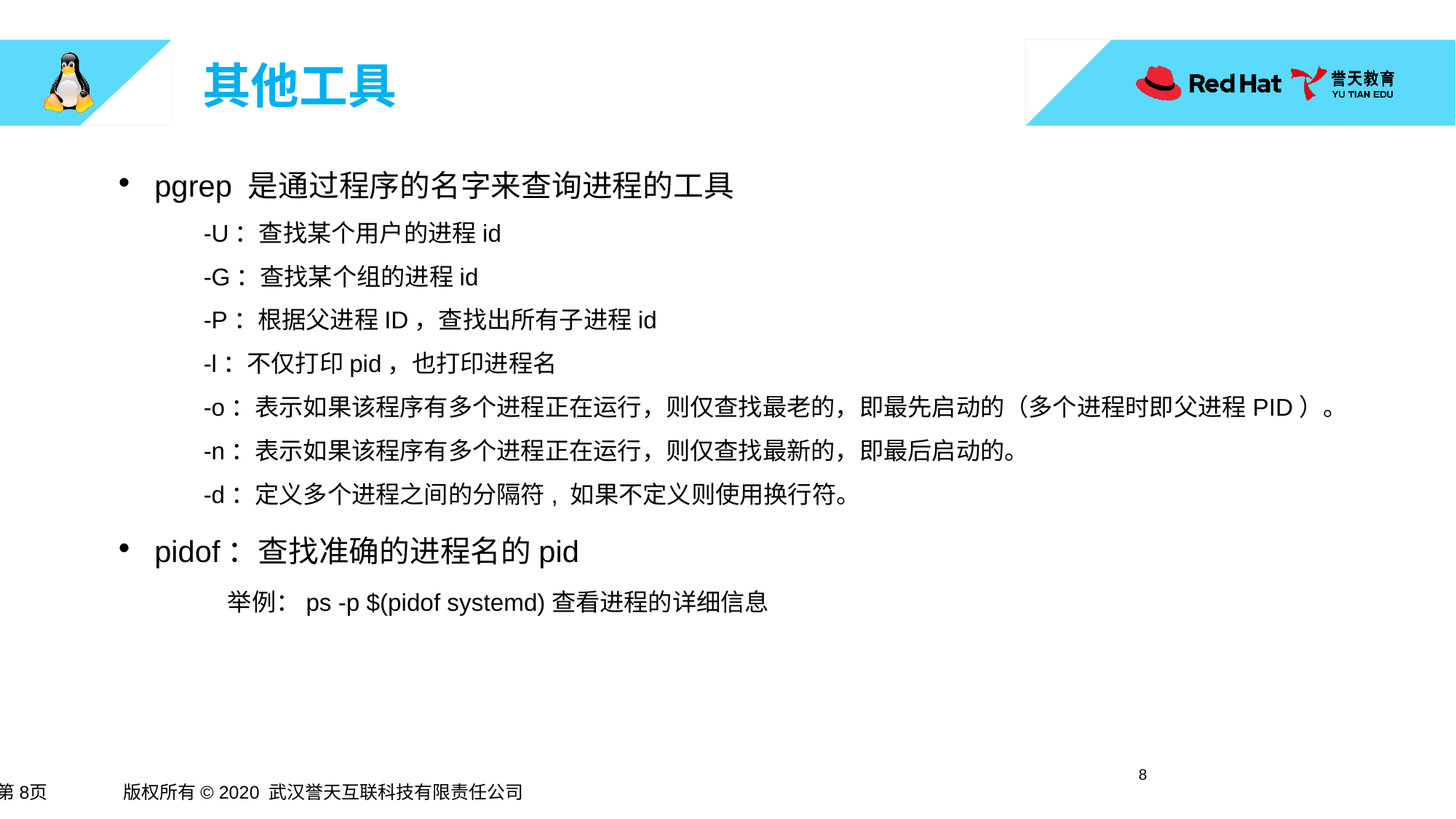

# 其他工具
pgrep 是通过程序的名字来查询进程的工具
-U：查找某个用户的进程id
-G：查找某个组的进程id
-P：根据父进程ID，查找出所有子进程id
-l：不仅打印pid，也打印进程名
-o：表示如果该程序有多个进程正在运行，则仅查找最老的，即最先启动的（多个进程时即父进程PID）。
-n：表示如果该程序有多个进程正在运行，则仅查找最新的，即最后启动的。
-d：定义多个进程之间的分隔符, 如果不定义则使用换行符。
pidof：查找准确的进程名的pid
	举例：ps -p $(pidof systemd)查看进程的详细信息
8